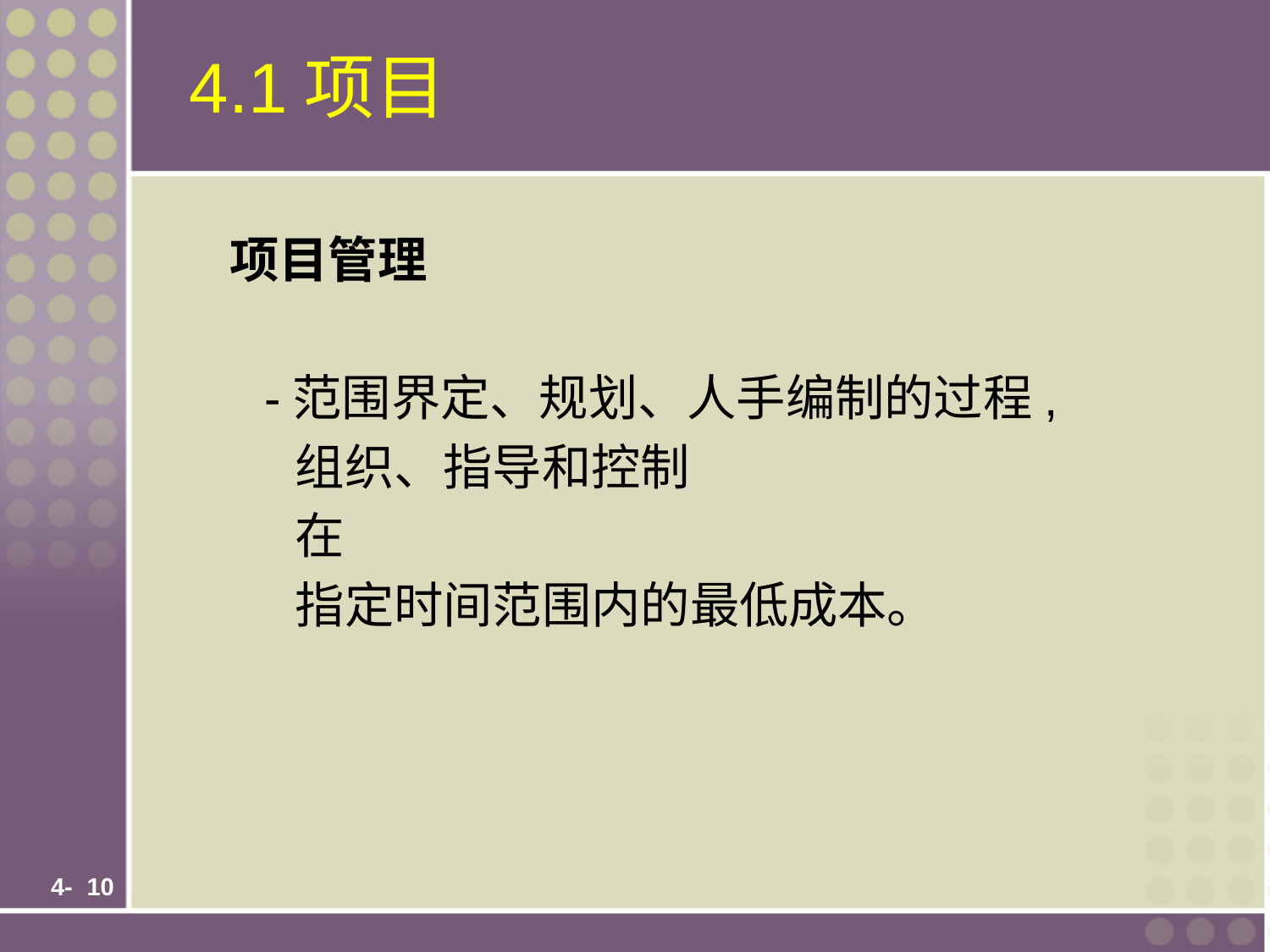

# 4.1项目
  项目管理

     -范围界定、规划、人手编制的过程,
        组织、指导和控制
        在
        指定时间范围内的最低成本。

  4-  10